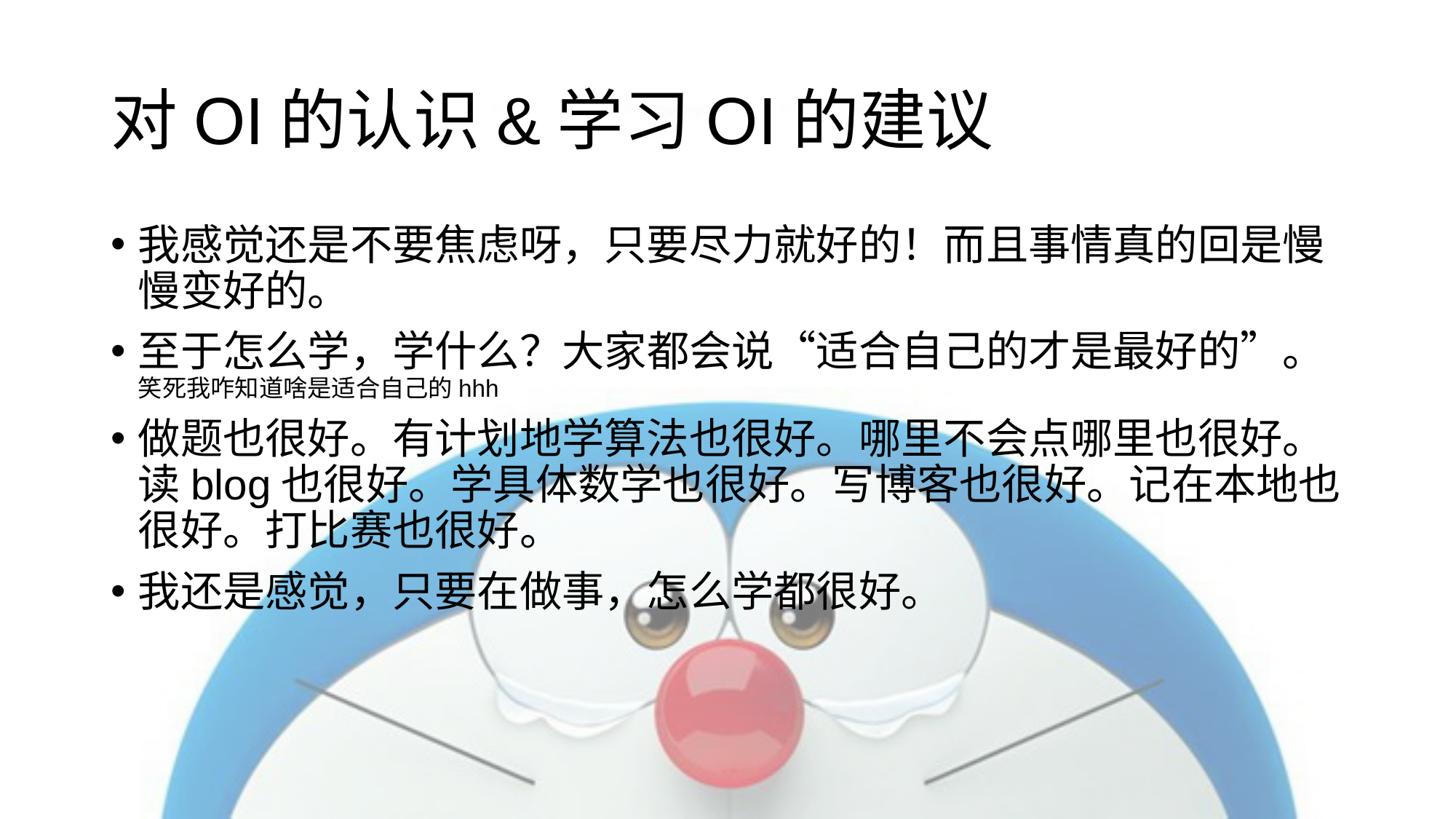

# 对OI的认识&学习OI的建议
我感觉还是不要焦虑呀，只要尽力就好的！而且事情真的回是慢慢变好的。
至于怎么学，学什么？大家都会说“适合自己的才是最好的”。笑死我咋知道啥是适合自己的hhh
做题也很好。有计划地学算法也很好。哪里不会点哪里也很好。读blog也很好。学具体数学也很好。写博客也很好。记在本地也很好。打比赛也很好。
我还是感觉，只要在做事，怎么学都很好。